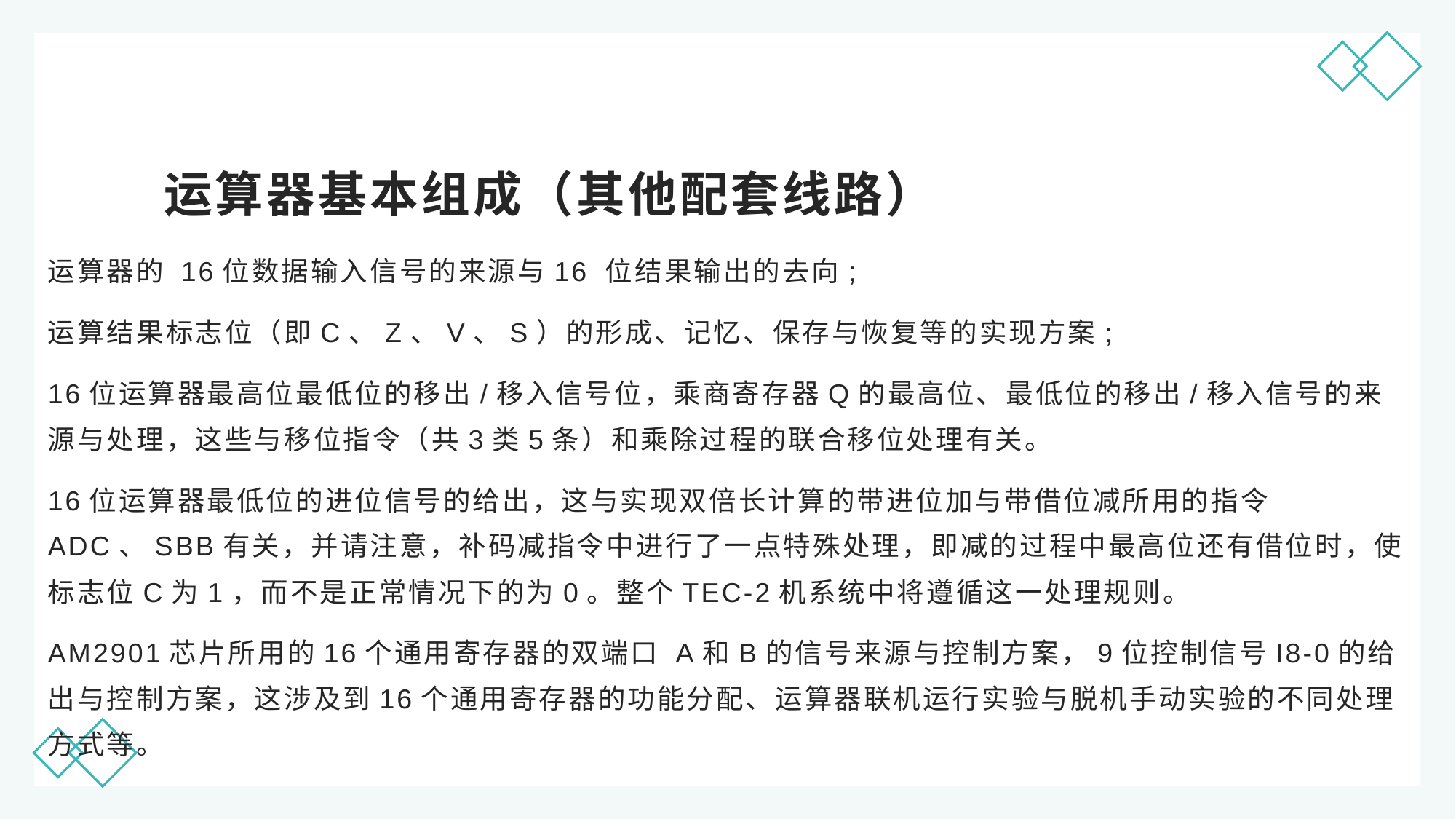

# 运算器基本组成（其他配套线路）
运算器的 16位数据输入信号的来源与16 位结果输出的去向;
运算结果标志位（即C、Z、V、S）的形成、记忆、保存与恢复等的实现方案;
16位运算器最高位最低位的移出/移入信号位，乘商寄存器Q的最高位、最低位的移出/移入信号的来源与处理，这些与移位指令（共3类5条）和乘除过程的联合移位处理有关。
16位运算器最低位的进位信号的给出，这与实现双倍长计算的带进位加与带借位减所用的指令ADC、SBB有关，并请注意，补码减指令中进行了一点特殊处理，即减的过程中最高位还有借位时，使标志位C为1，而不是正常情况下的为0。整个TEC-2机系统中将遵循这一处理规则。
AM2901芯片所用的16个通用寄存器的双端口 A和B的信号来源与控制方案，9位控制信号I8-0的给出与控制方案，这涉及到16个通用寄存器的功能分配、运算器联机运行实验与脱机手动实验的不同处理方式等。